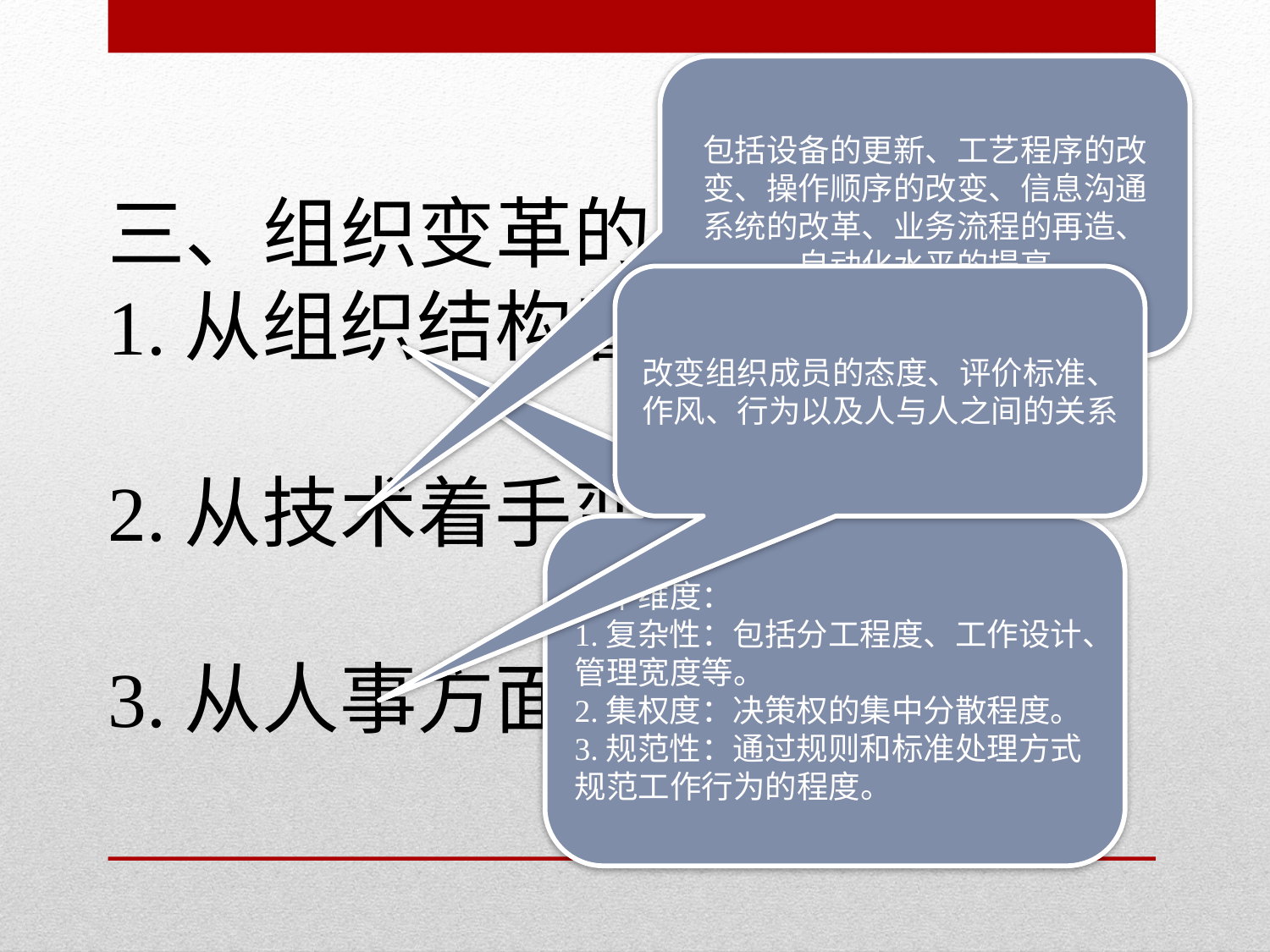

包括设备的更新、工艺程序的改变、操作顺序的改变、信息沟通系统的改革、业务流程的再造、自动化水平的提高
三、组织变革的内容
1.从组织结构着手变革

2.从技术着手变革

3.从人事方面着手变革
改变组织成员的态度、评价标准、作风、行为以及人与人之间的关系
三个维度：
1.复杂性：包括分工程度、工作设计、管理宽度等。
2.集权度：决策权的集中分散程度。
3.规范性：通过规则和标准处理方式规范工作行为的程度。